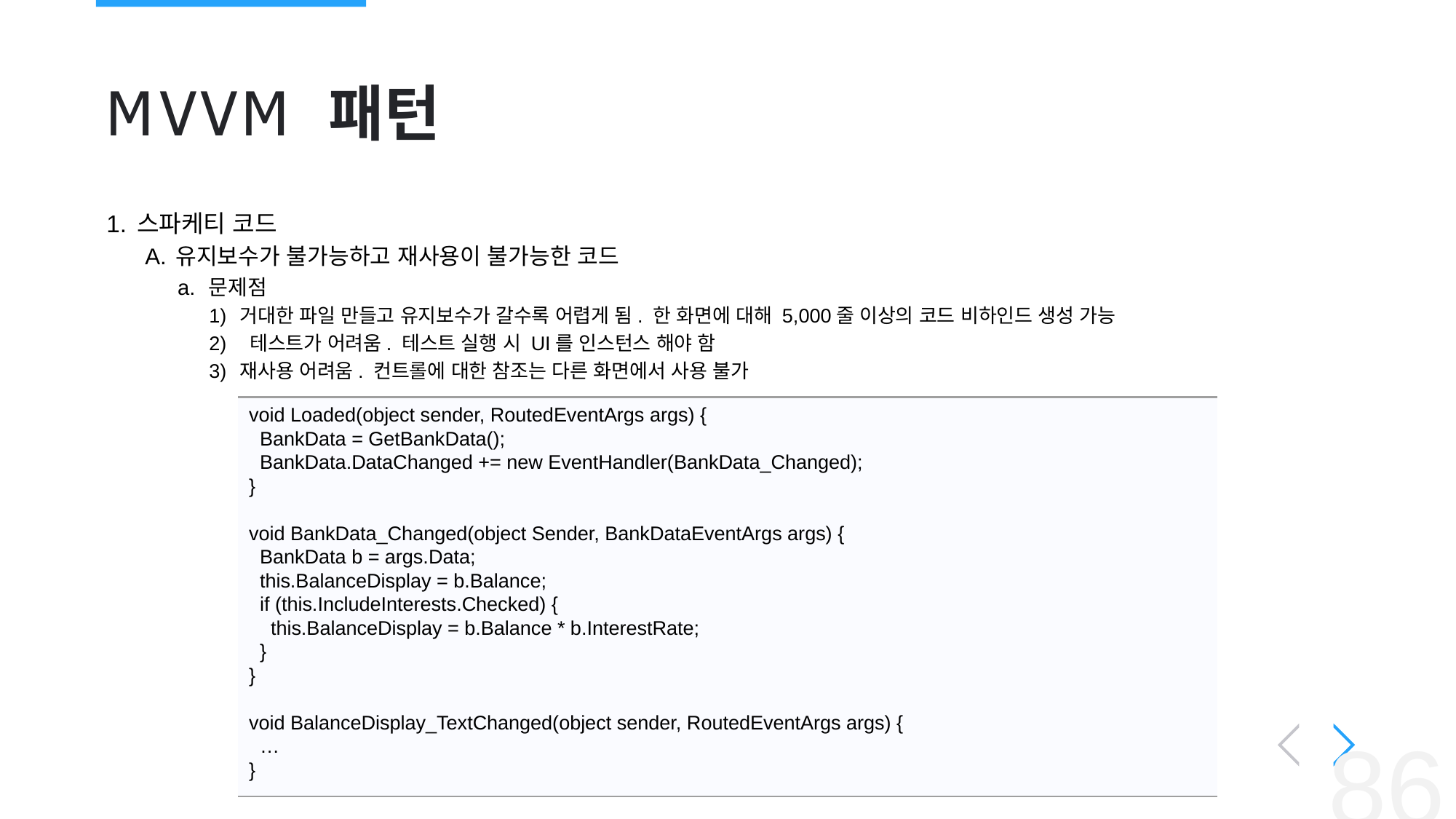

# MVVM 패턴
스파케티 코드
유지보수가 불가능하고 재사용이 불가능한 코드
문제점
거대한 파일 만들고 유지보수가 갈수록 어렵게 됨. 한 화면에 대해 5,000줄 이상의 코드 비하인드 생성 가능
 테스트가 어려움. 테스트 실행 시 UI를 인스턴스 해야 함
재사용 어려움. 컨트롤에 대한 참조는 다른 화면에서 사용 불가
void Loaded(object sender, RoutedEventArgs args) {
  BankData = GetBankData();
  BankData.DataChanged += new EventHandler(BankData_Changed);
}

void BankData_Changed(object Sender, BankDataEventArgs args) {
  BankData b = args.Data;
  this.BalanceDisplay = b.Balance;
  if (this.IncludeInterests.Checked) {
    this.BalanceDisplay = b.Balance * b.InterestRate;
  }
}

void BalanceDisplay_TextChanged(object sender, RoutedEventArgs args) {
  …
}
86